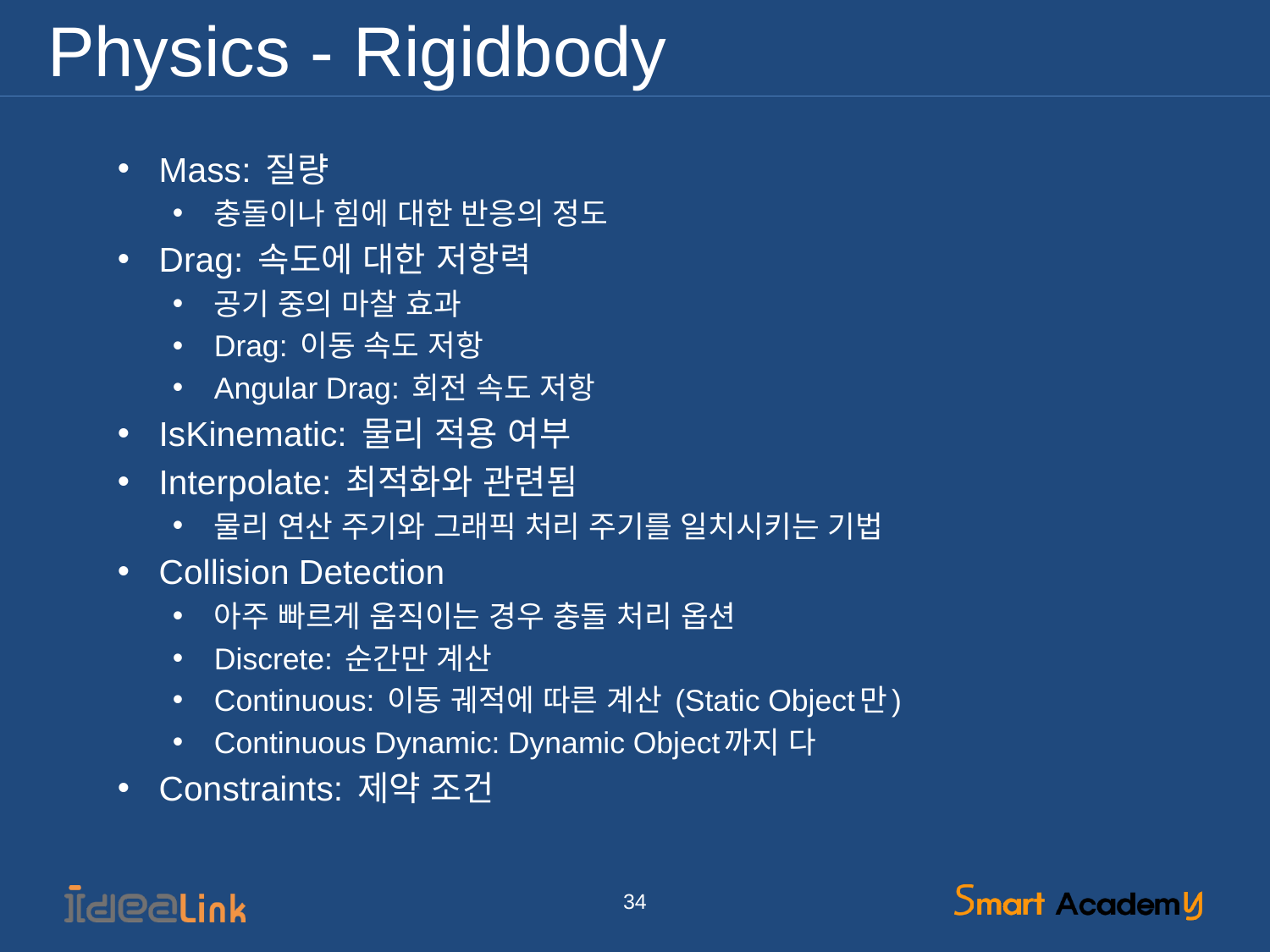

# Physics - Rigidbody
Mass: 질량
충돌이나 힘에 대한 반응의 정도
Drag: 속도에 대한 저항력
공기 중의 마찰 효과
Drag: 이동 속도 저항
Angular Drag: 회전 속도 저항
IsKinematic: 물리 적용 여부
Interpolate: 최적화와 관련됨
물리 연산 주기와 그래픽 처리 주기를 일치시키는 기법
Collision Detection
아주 빠르게 움직이는 경우 충돌 처리 옵션
Discrete: 순간만 계산
Continuous: 이동 궤적에 따른 계산 (Static Object만)
Continuous Dynamic: Dynamic Object까지 다
Constraints: 제약 조건
34